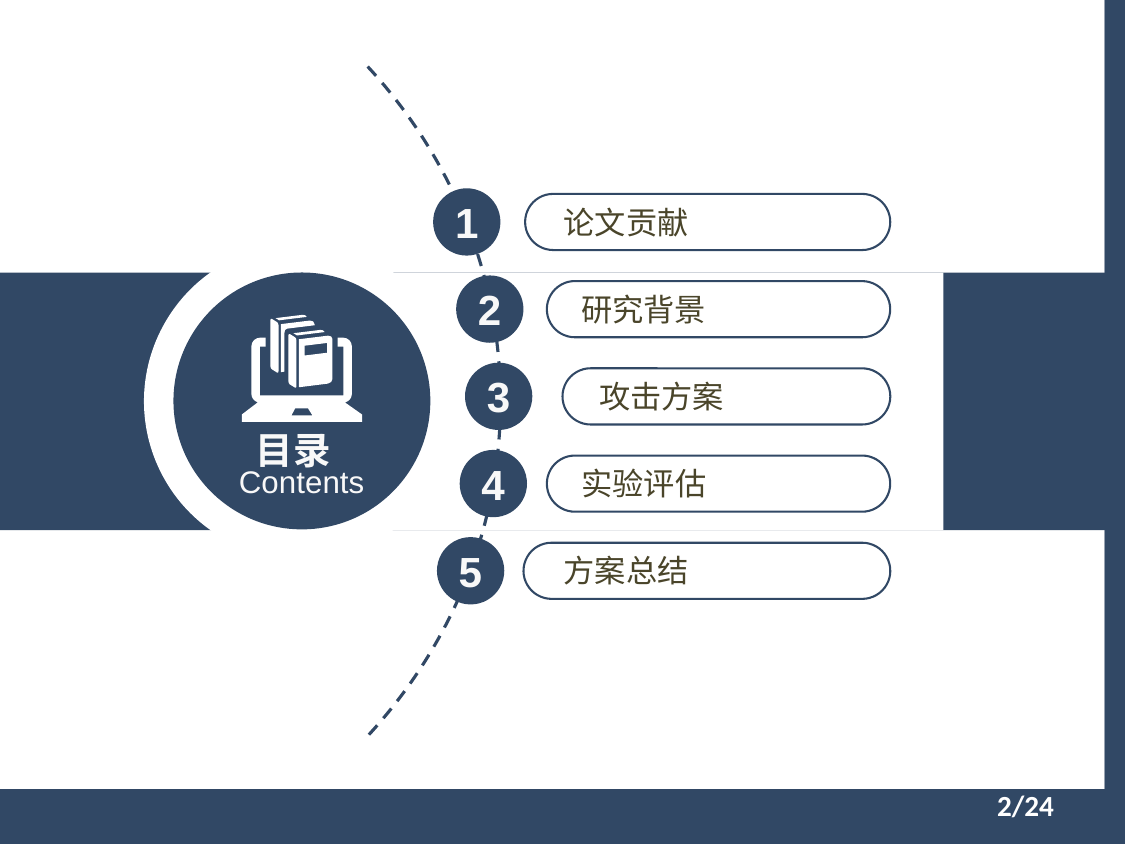

1

论文贡献

2

研究背景

目录
Contents

3

攻击方案

4

实验评估

5

方案总结
2/24